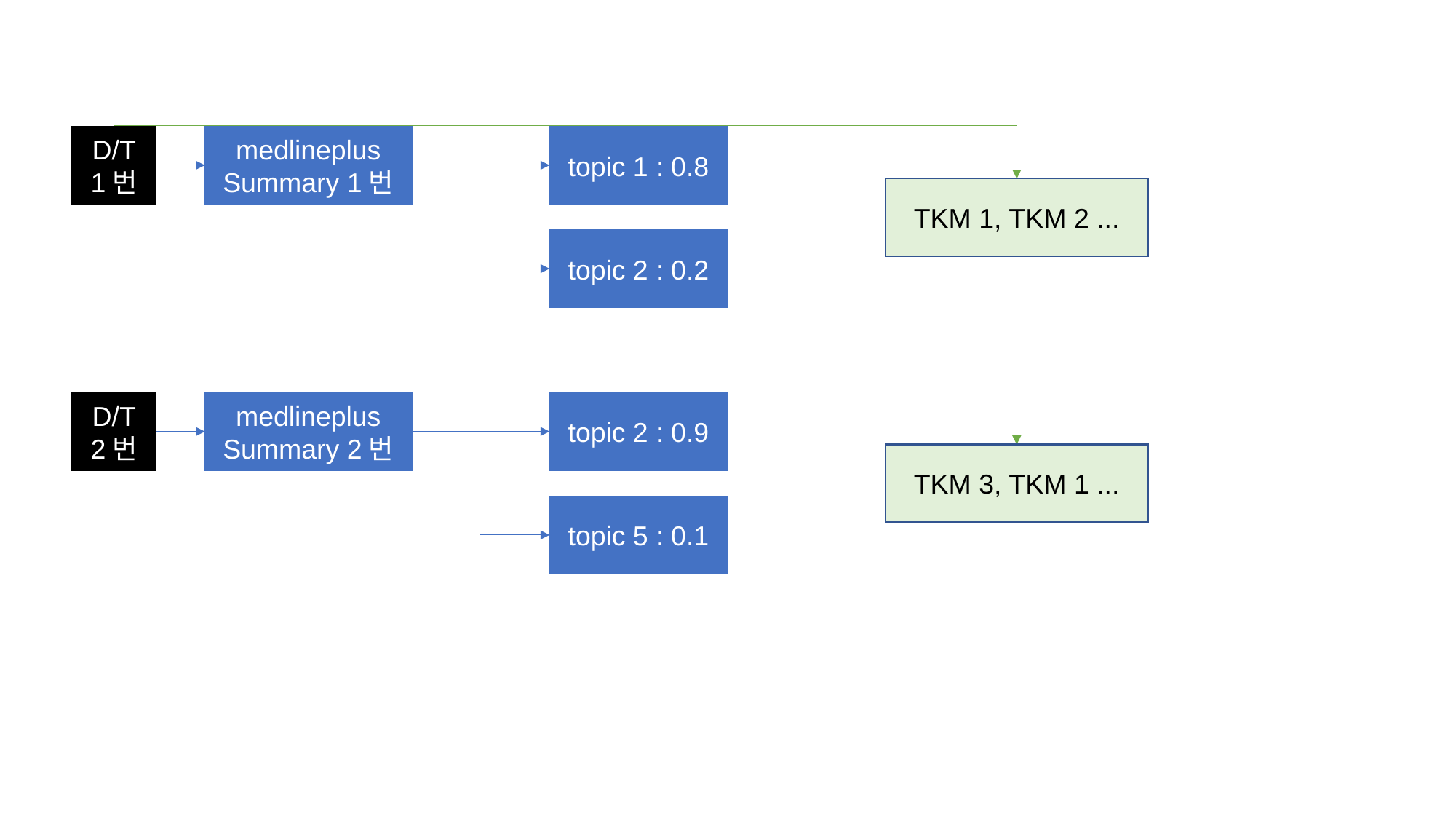

D/T 1번
medlineplus Summary 1번
topic 1 : 0.8
TKM 1, TKM 2 ...
topic 2 : 0.2
D/T 2번
medlineplus Summary 2번
topic 2 : 0.9
TKM 3, TKM 1 ...
topic 5 : 0.1